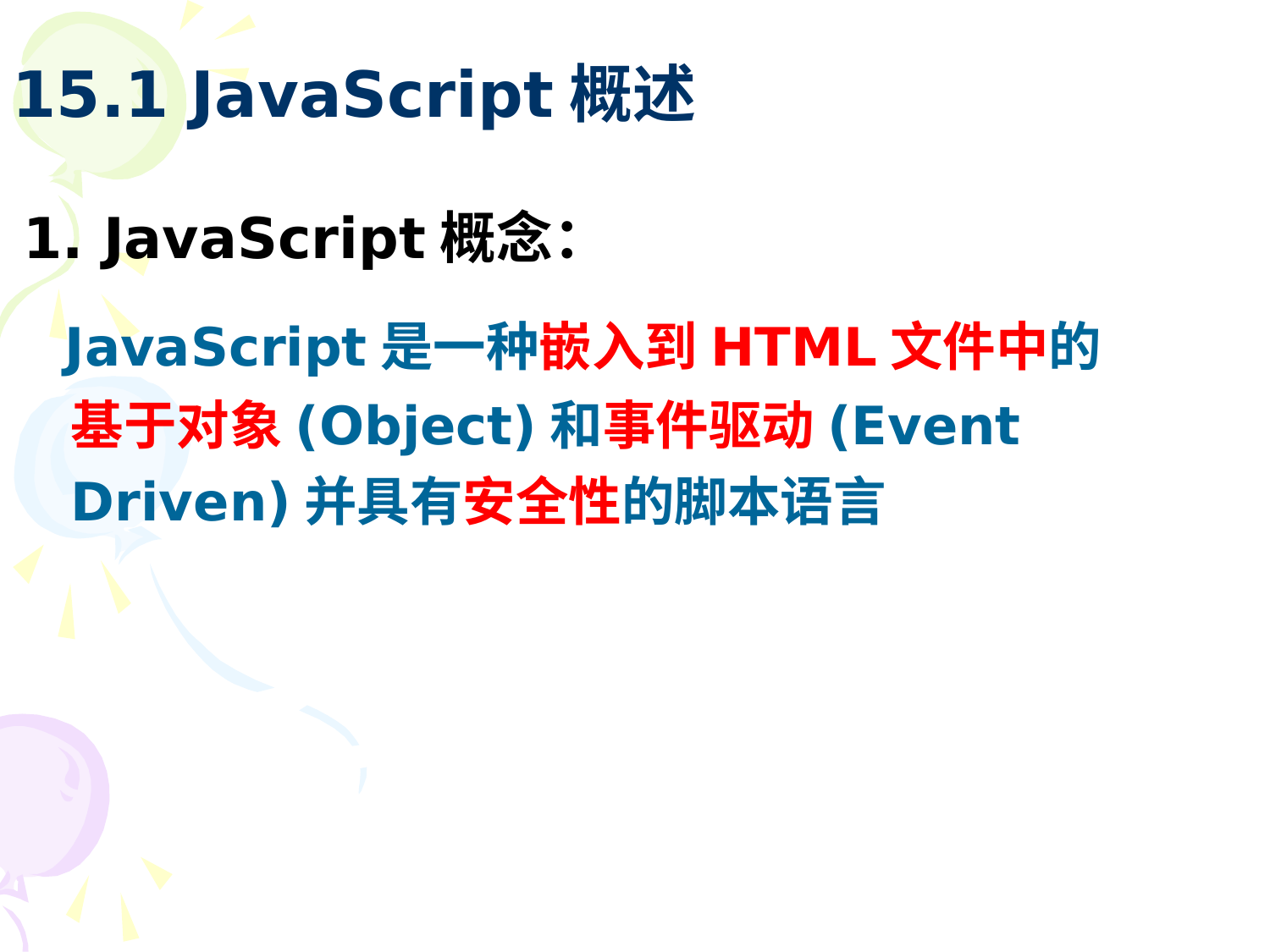

# 15.1 JavaScript概述
1. JavaScript概念：
  JavaScript是一种嵌入到HTML文件中的基于对象(Object)和事件驱动(Event Driven)并具有安全性的脚本语言